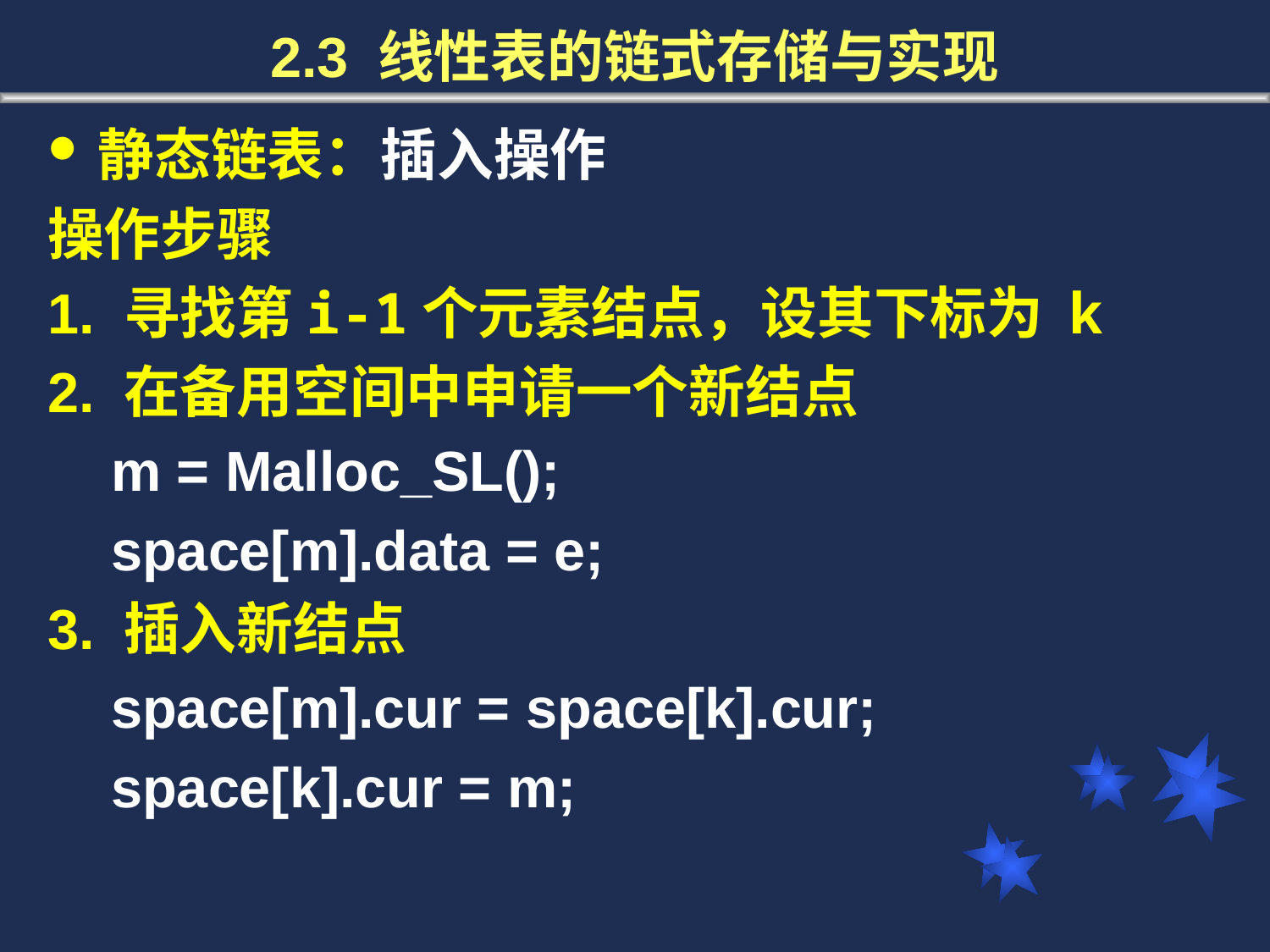

# 2.3 线性表的链式存储与实现
静态链表：插入操作
操作步骤
1. 寻找第i-1个元素结点，设其下标为 k
2. 在备用空间中申请一个新结点
m = Malloc_SL();
space[m].data = e;
3. 插入新结点
space[m].cur = space[k].cur;
space[k].cur = m;